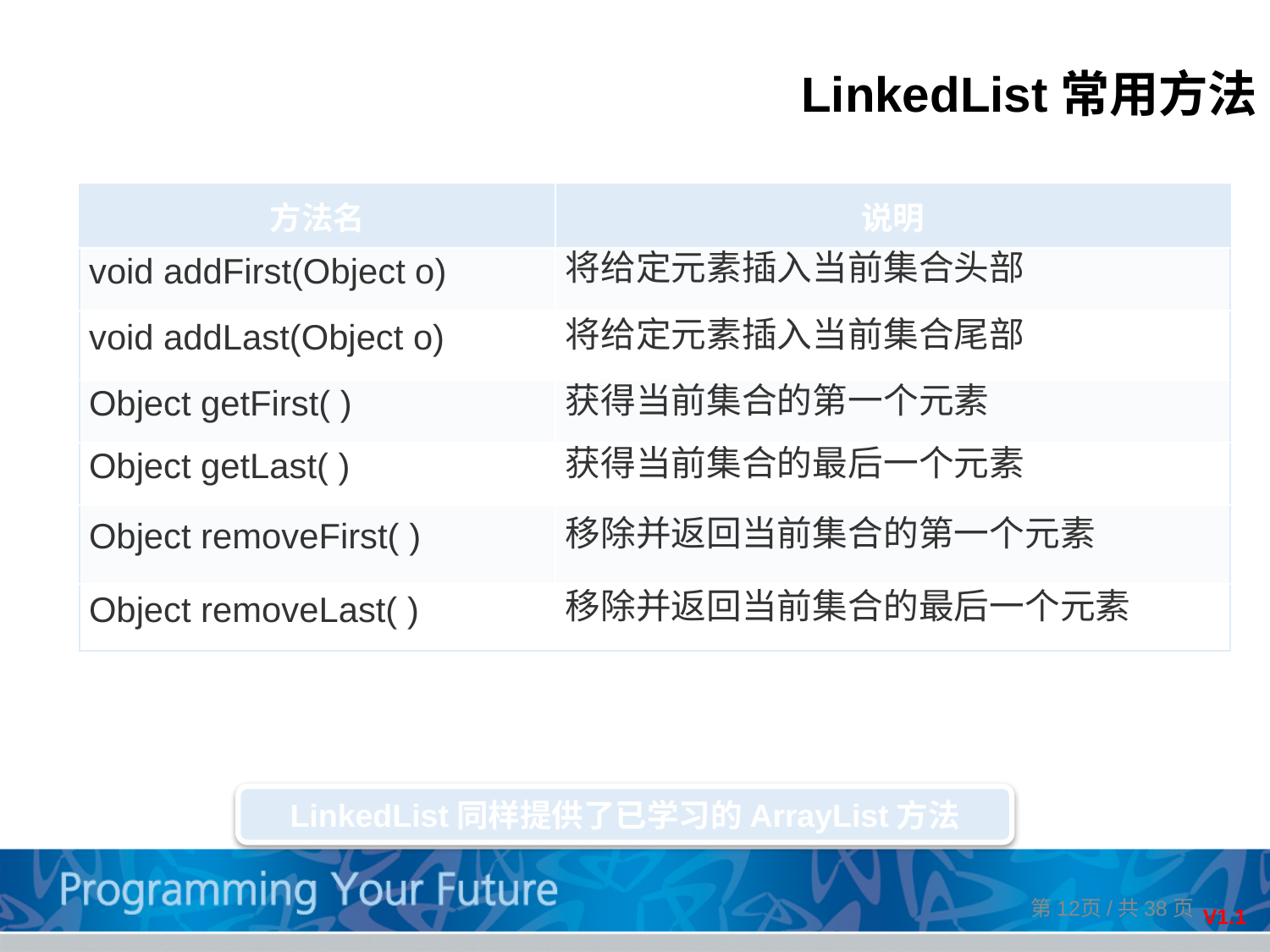

# LinkedList常用方法
| 方法名 | 说明 |
| --- | --- |
| void addFirst(Object o) | 将给定元素插入当前集合头部 |
| void addLast(Object o) | 将给定元素插入当前集合尾部 |
| Object getFirst( ) | 获得当前集合的第一个元素 |
| Object getLast( ) | 获得当前集合的最后一个元素 |
| Object removeFirst( ) | 移除并返回当前集合的第一个元素 |
| Object removeLast( ) | 移除并返回当前集合的最后一个元素 |
LinkedList同样提供了已学习的ArrayList方法
第12页/共38页